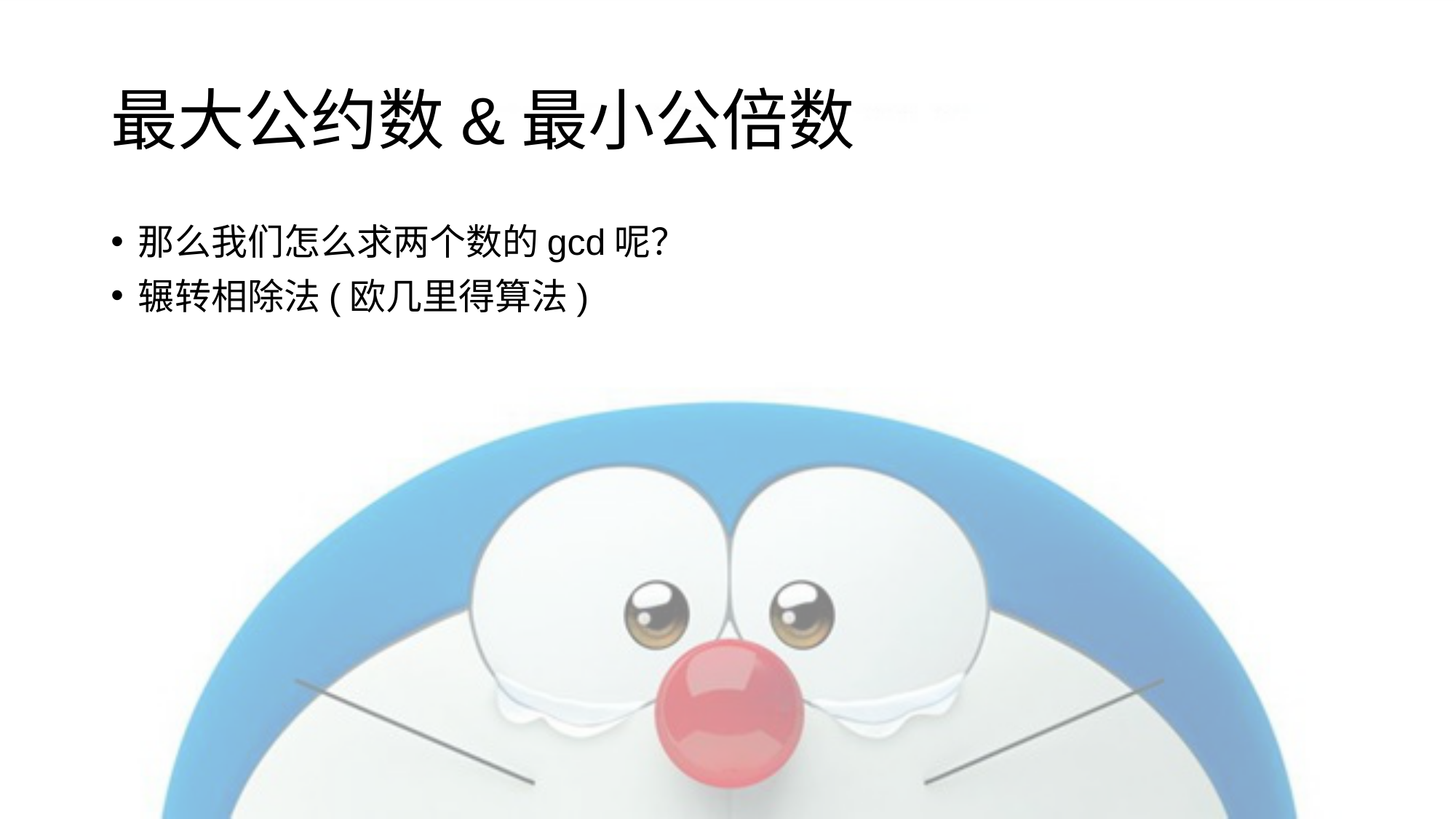

# 最大公约数&最小公倍数
那么我们怎么求两个数的gcd呢？
辗转相除法(欧几里得算法)